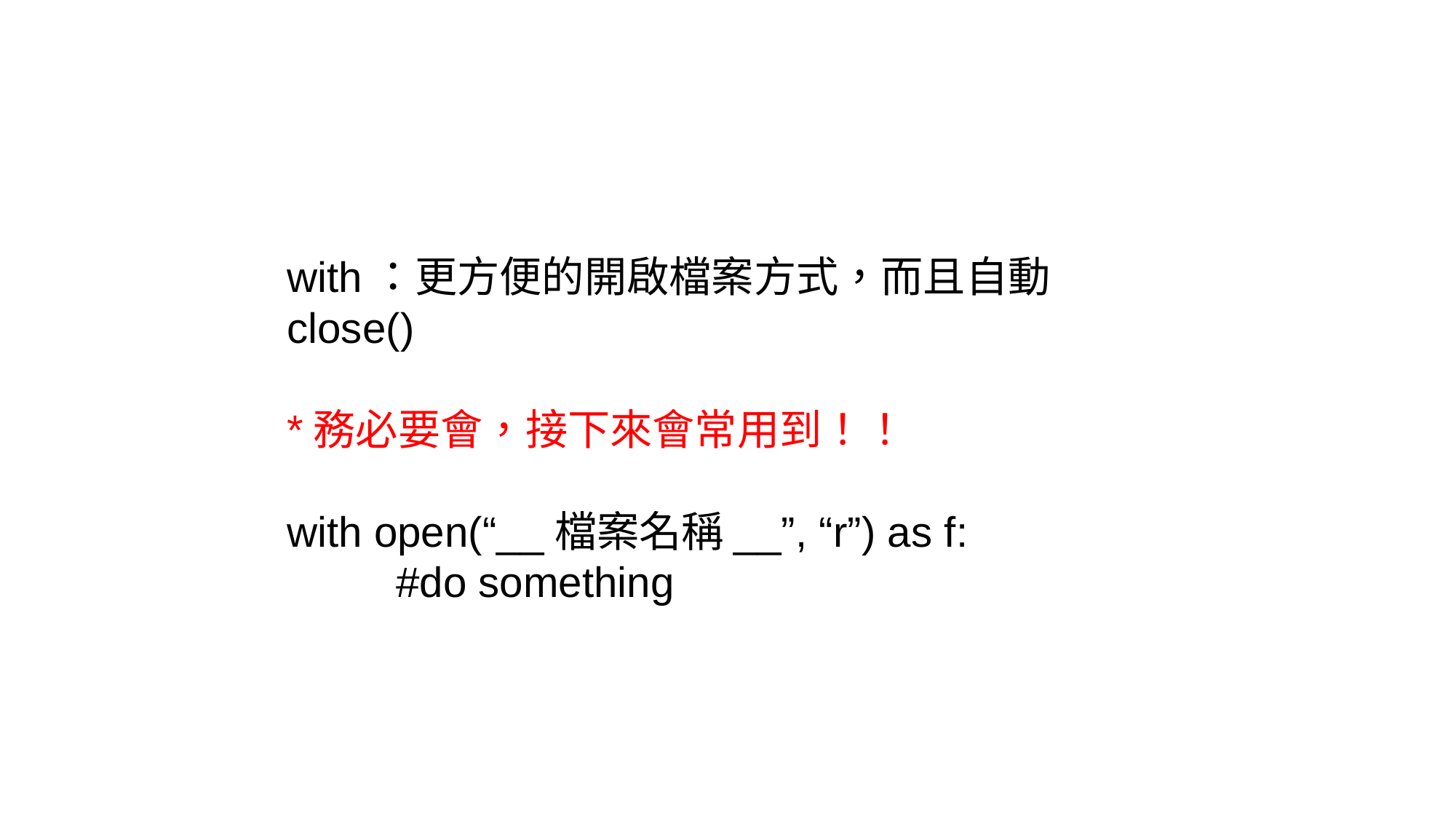

with：更方便的開啟檔案方式，而且自動close()

*務必要會，接下來會常用到！！

with open(“__檔案名稱__”, “r”) as f:
	#do something